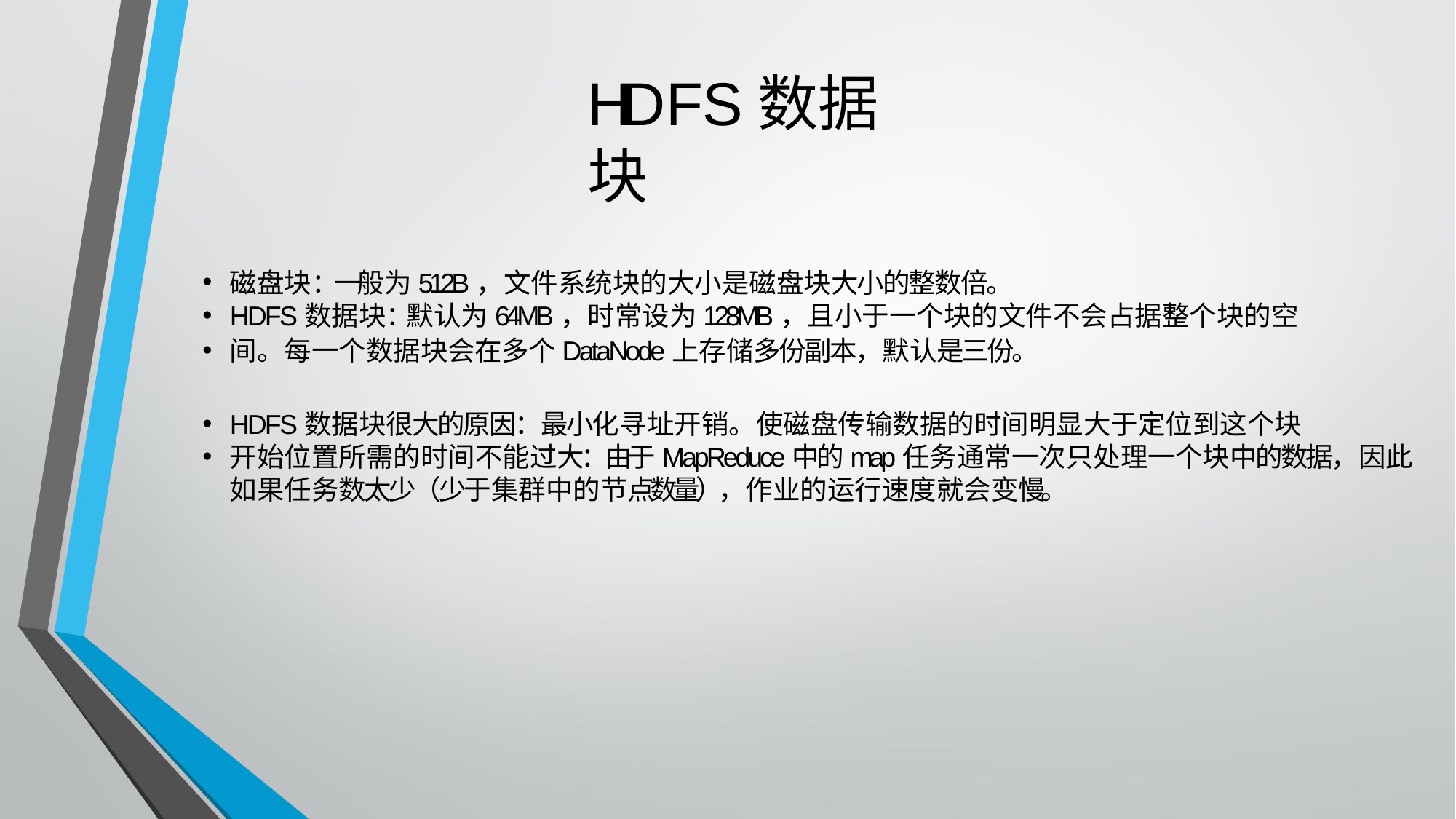

# HDFS数据块
磁盘块：一般为512B，文件系统块的大小是磁盘块大小的整数倍。
HDFS数据块：默认为64MB，时常设为128MB，且小于一个块的文件不会占据整个块的空
间。每一个数据块会在多个DataNode上存储多份副本，默认是三份。

HDFS数据块很大的原因：最小化寻址开销。使磁盘传输数据的时间明显大于定位到这个块
开始位置所需的时间不能过大：由于MapReduce中的map任务通常一次只处理一个块中的数据，因此如果任务数太少（少于集群中的节点数量），作业的运行速度就会变慢。